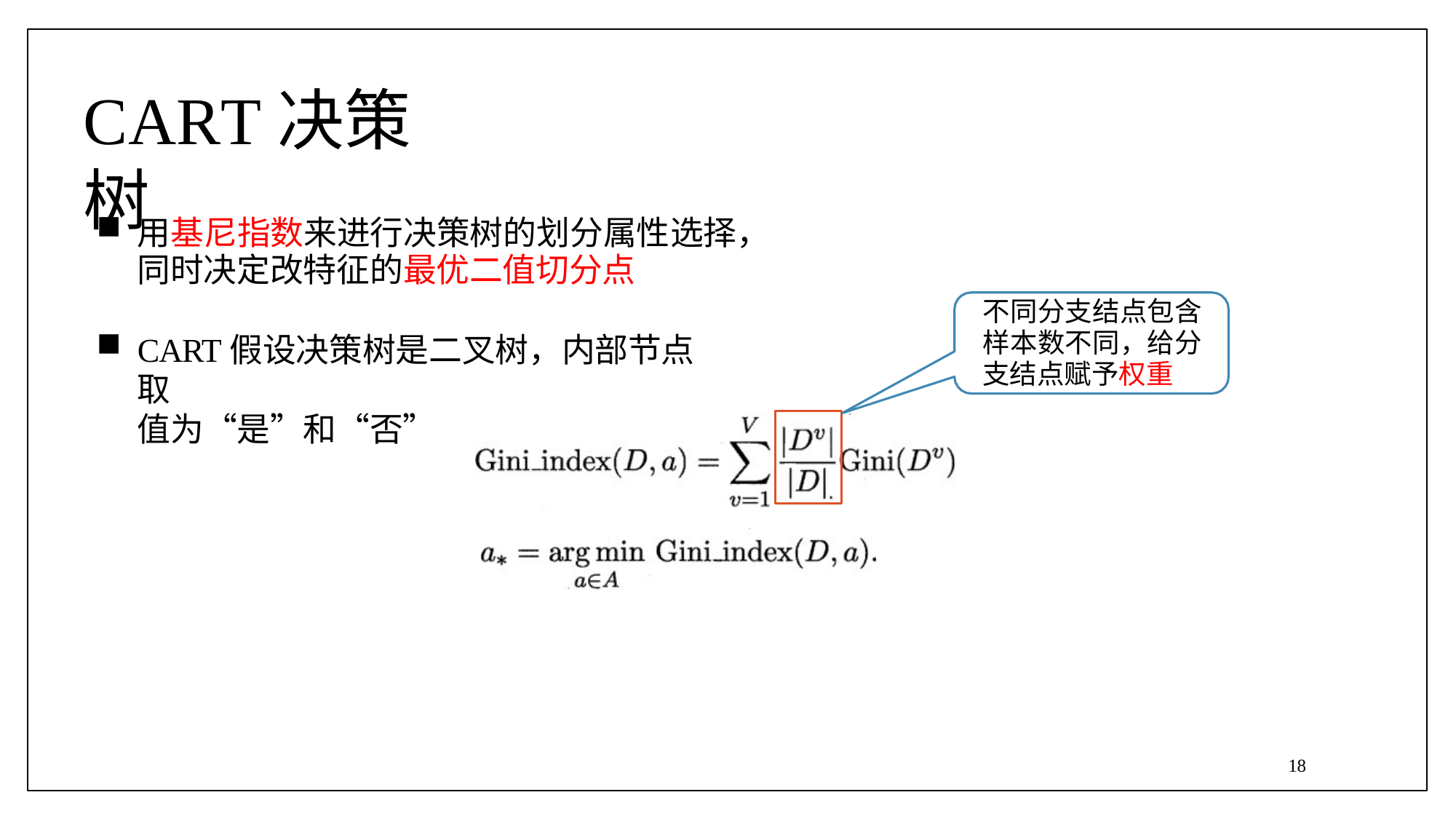

# CART决策树
用基尼指数来进行决策树的划分属性选择， 同时决定改特征的最优二值切分点

不同分支结点包含 样本数不同，给分 支结点赋予权重
CART假设决策树是二叉树，内部节点取
值为“是”和“否”

18